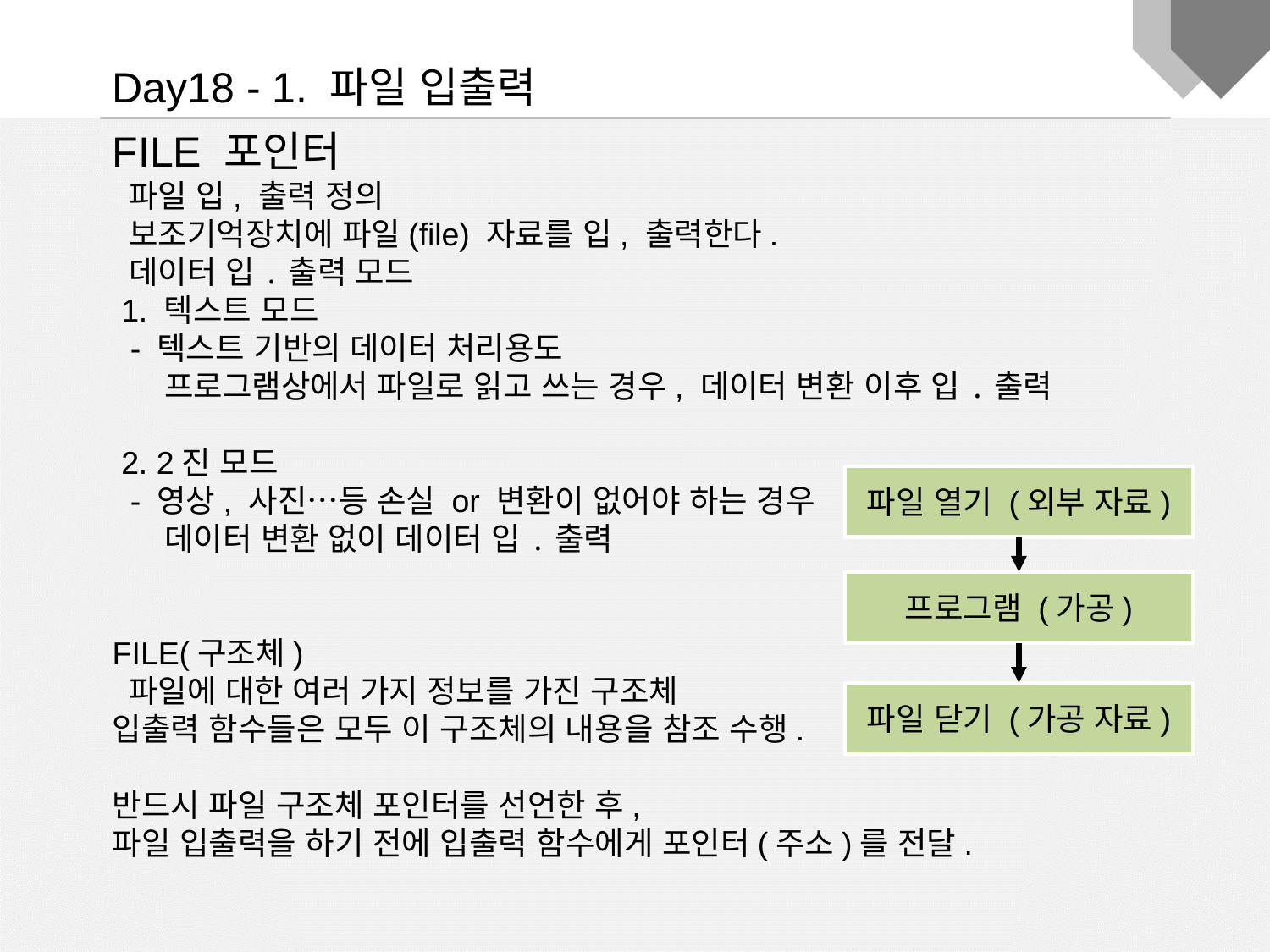

Day18 - 1. 파일 입출력
FILE 포인터
 파일 입, 출력 정의
 보조기억장치에 파일(file) 자료를 입, 출력한다.
 데이터 입 ․ 출력 모드
 1. 텍스트 모드
  - 텍스트 기반의 데이터 처리용도
     프로그램상에서 파일로 읽고 쓰는 경우, 데이터 변환 이후 입 ․ 출력
 2. 2진 모드
  - 영상, 사진…등 손실 or 변환이 없어야 하는 경우
     데이터 변환 없이 데이터 입 ․ 출력

FILE(구조체)
 파일에 대한 여러 가지 정보를 가진 구조체
입출력 함수들은 모두 이 구조체의 내용을 참조 수행.

반드시 파일 구조체 포인터를 선언한 후,
파일 입출력을 하기 전에 입출력 함수에게 포인터(주소)를 전달.
파일 열기 (외부 자료)
프로그램 (가공)
파일 닫기 (가공 자료)